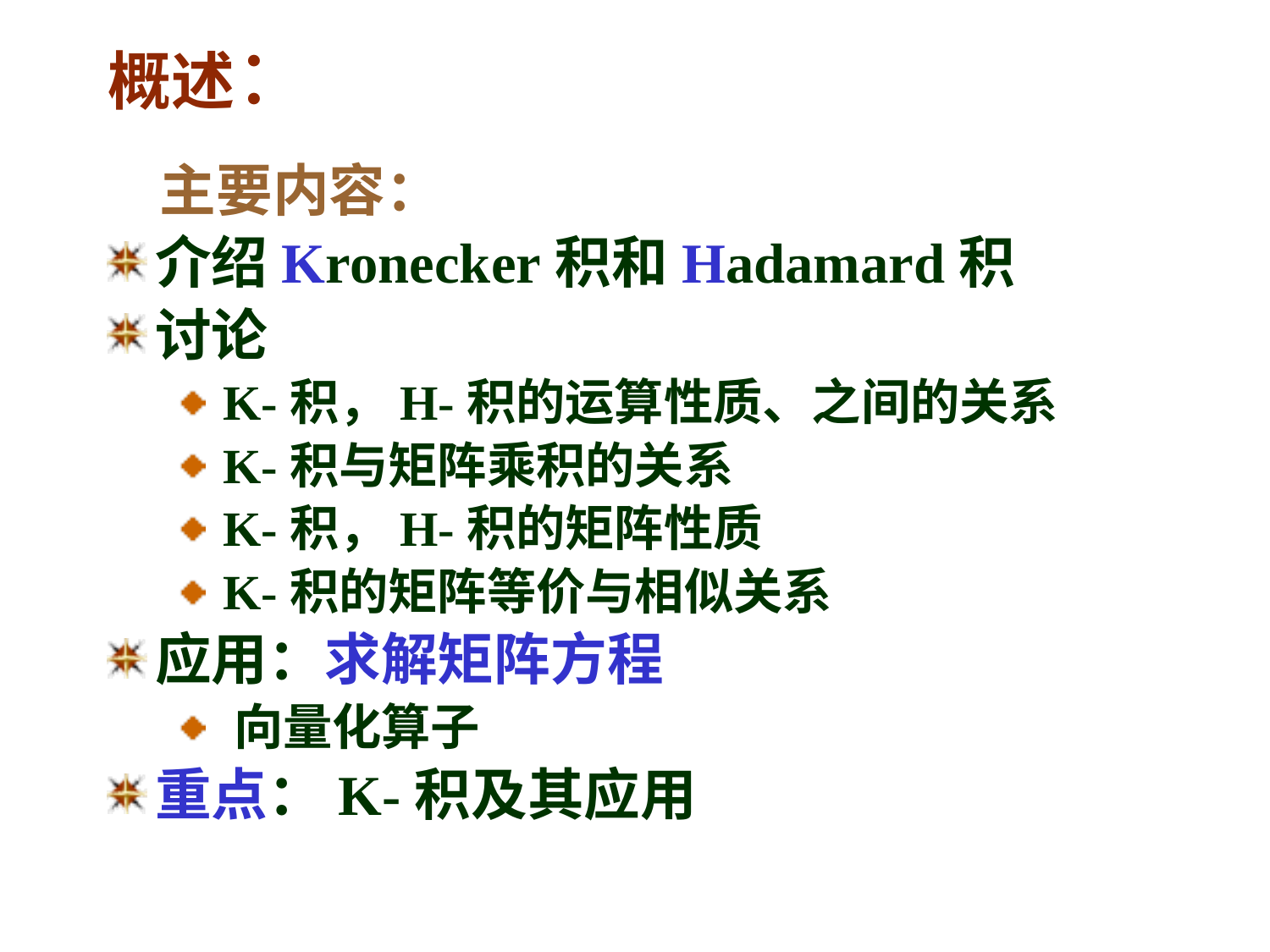

# 概述：
   主要内容：
介绍Kronecker积和Hadamard积
讨论
 K-积，H-积的运算性质、之间的关系
 K-积与矩阵乘积的关系
 K-积，H-积的矩阵性质
 K-积的矩阵等价与相似关系
应用：求解矩阵方程
 向量化算子
重点：K-积及其应用